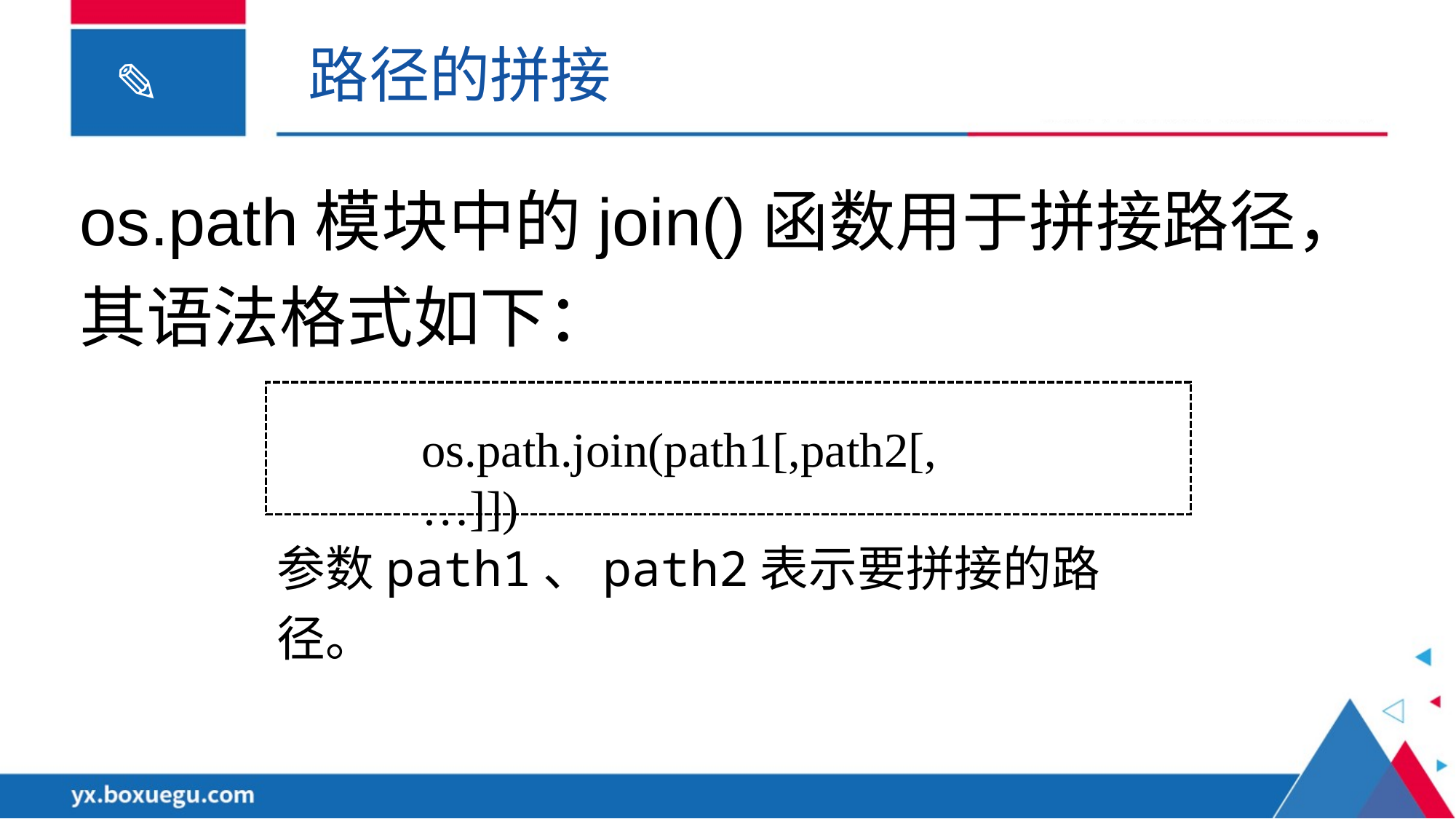

路径的拼接
os.path模块中的join()函数用于拼接路径，其语法格式如下：

os.path.join(path1[,path2[,…]])
参数path1、path2表示要拼接的路径。